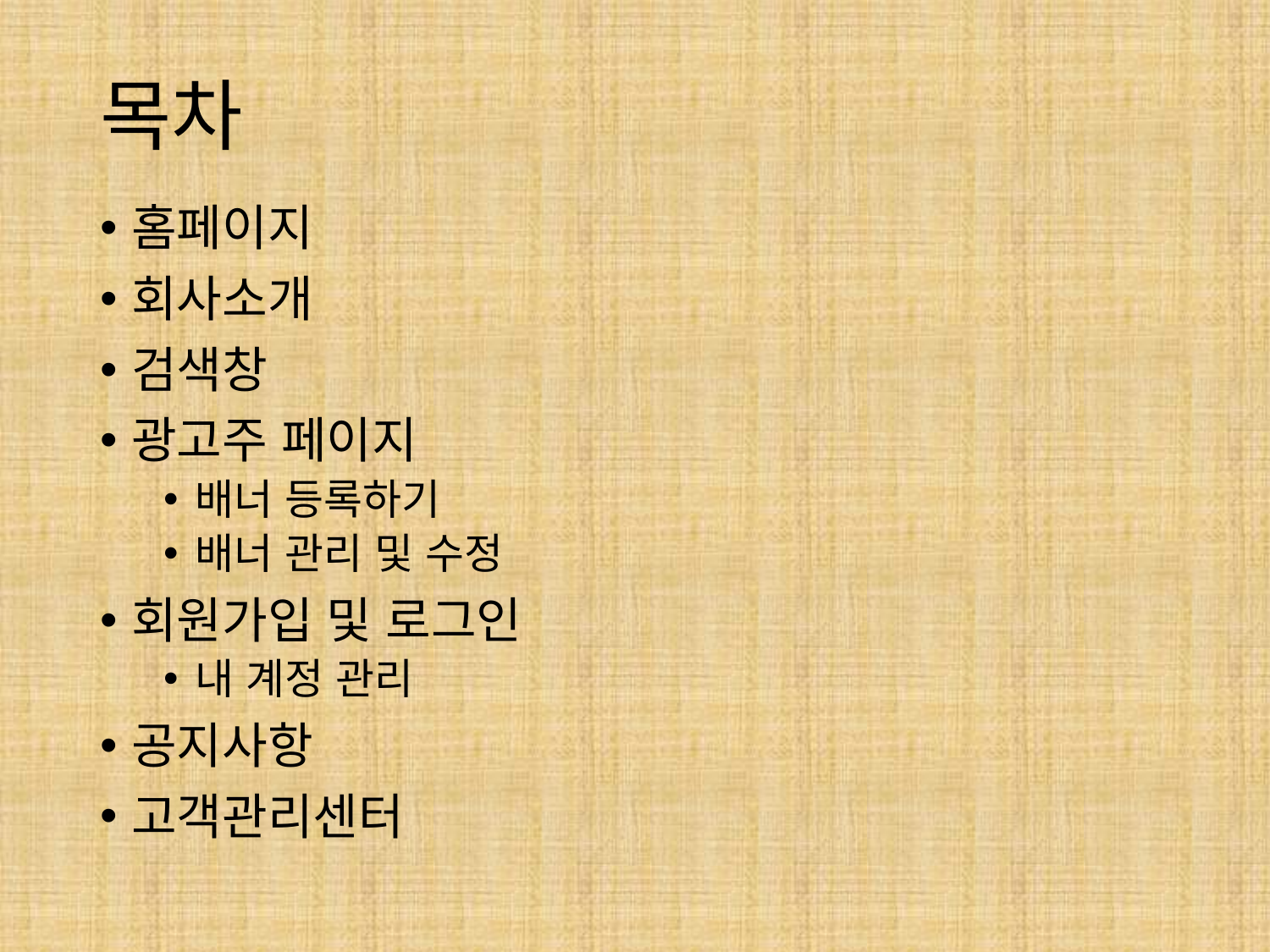

# 목차
홈페이지
회사소개
검색창
광고주 페이지
배너 등록하기
배너 관리 및 수정
회원가입 및 로그인
내 계정 관리
공지사항
고객관리센터